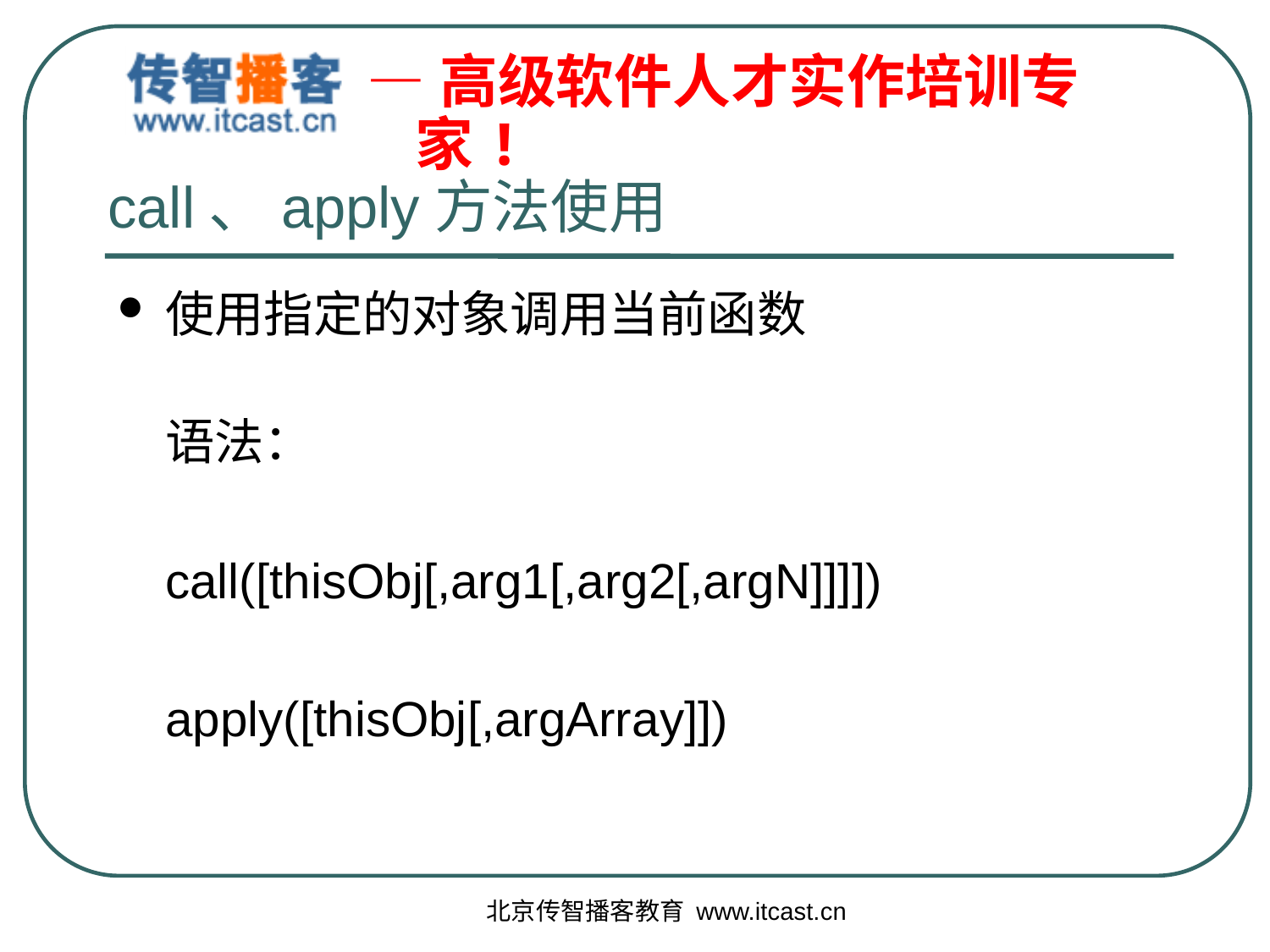

# call、apply方法使用
使用指定的对象调用当前函数
语法：

	call([thisObj[,arg1[,arg2[,argN]]]])

	apply([thisObj[,argArray]])
北京传智播客教育 www.itcast.cn